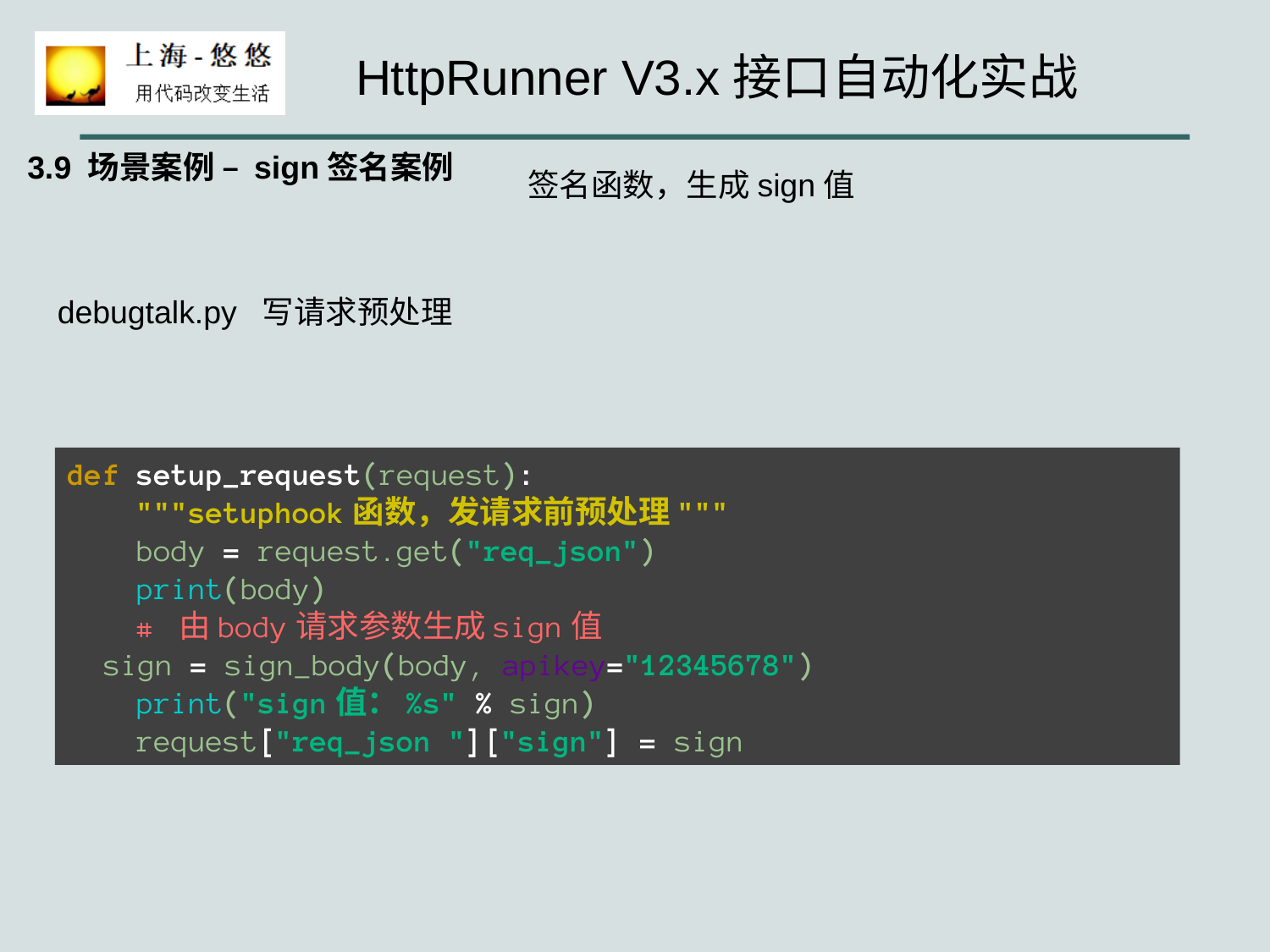

3.9 场景案例 – sign签名案例
签名函数，生成sign值
debugtalk.py  写请求预处理
def setup_request(request):
    """setuphook函数，发请求前预处理"""
    body = request.get("req_json")
    print(body)
    # 由body请求参数生成sign值
    sign = sign_body(body, apikey="12345678")
    print("sign值：%s" % sign)
    request["req_json "]["sign"] = sign